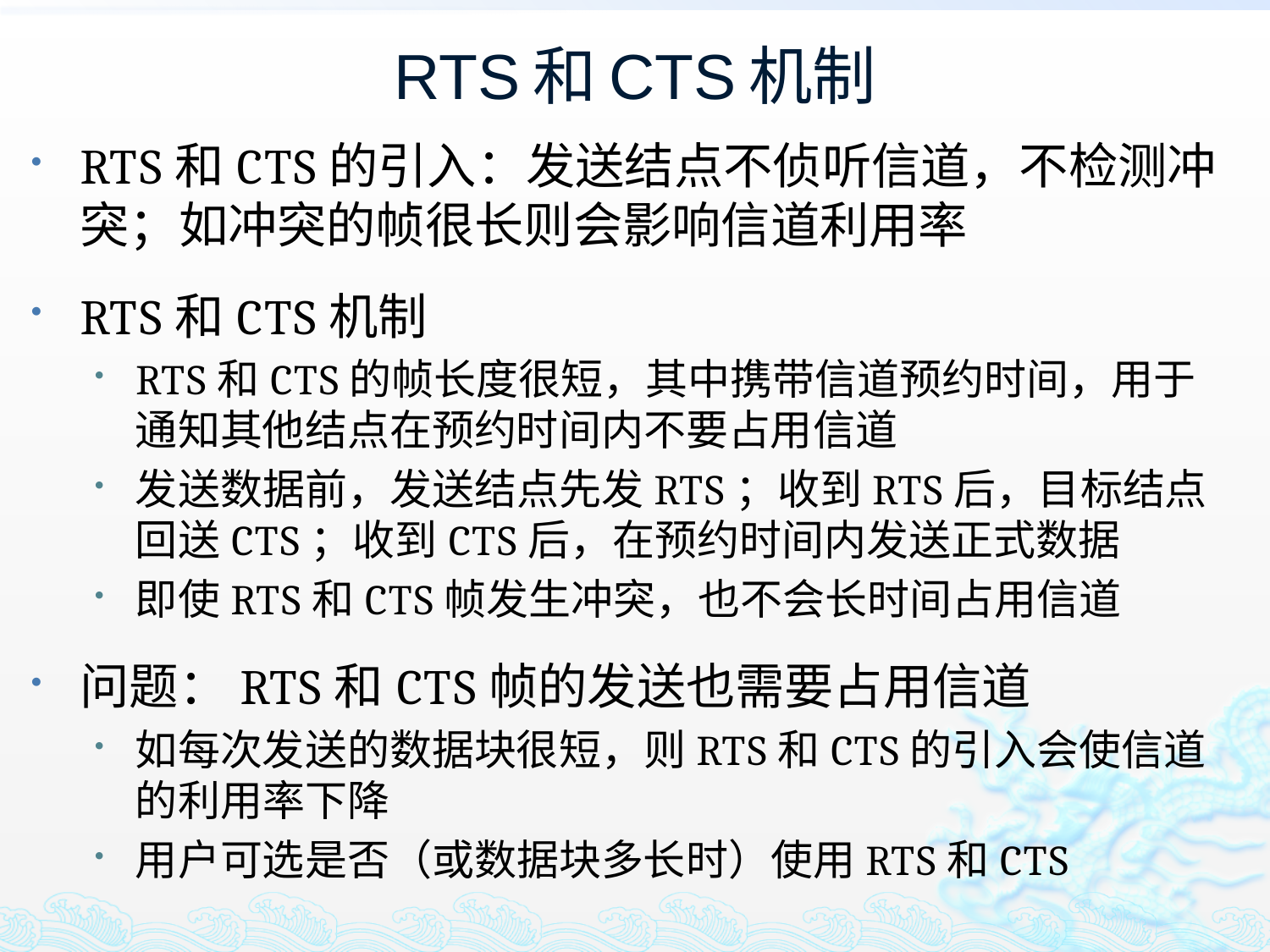

# RTS和CTS机制
RTS和CTS的引入：发送结点不侦听信道，不检测冲突；如冲突的帧很长则会影响信道利用率
RTS和CTS机制
RTS和CTS的帧长度很短，其中携带信道预约时间，用于通知其他结点在预约时间内不要占用信道
发送数据前，发送结点先发RTS；收到RTS后，目标结点回送CTS；收到CTS后，在预约时间内发送正式数据
即使RTS和CTS帧发生冲突，也不会长时间占用信道
问题：RTS和CTS帧的发送也需要占用信道
如每次发送的数据块很短，则RTS和CTS的引入会使信道的利用率下降
用户可选是否（或数据块多长时）使用RTS和CTS